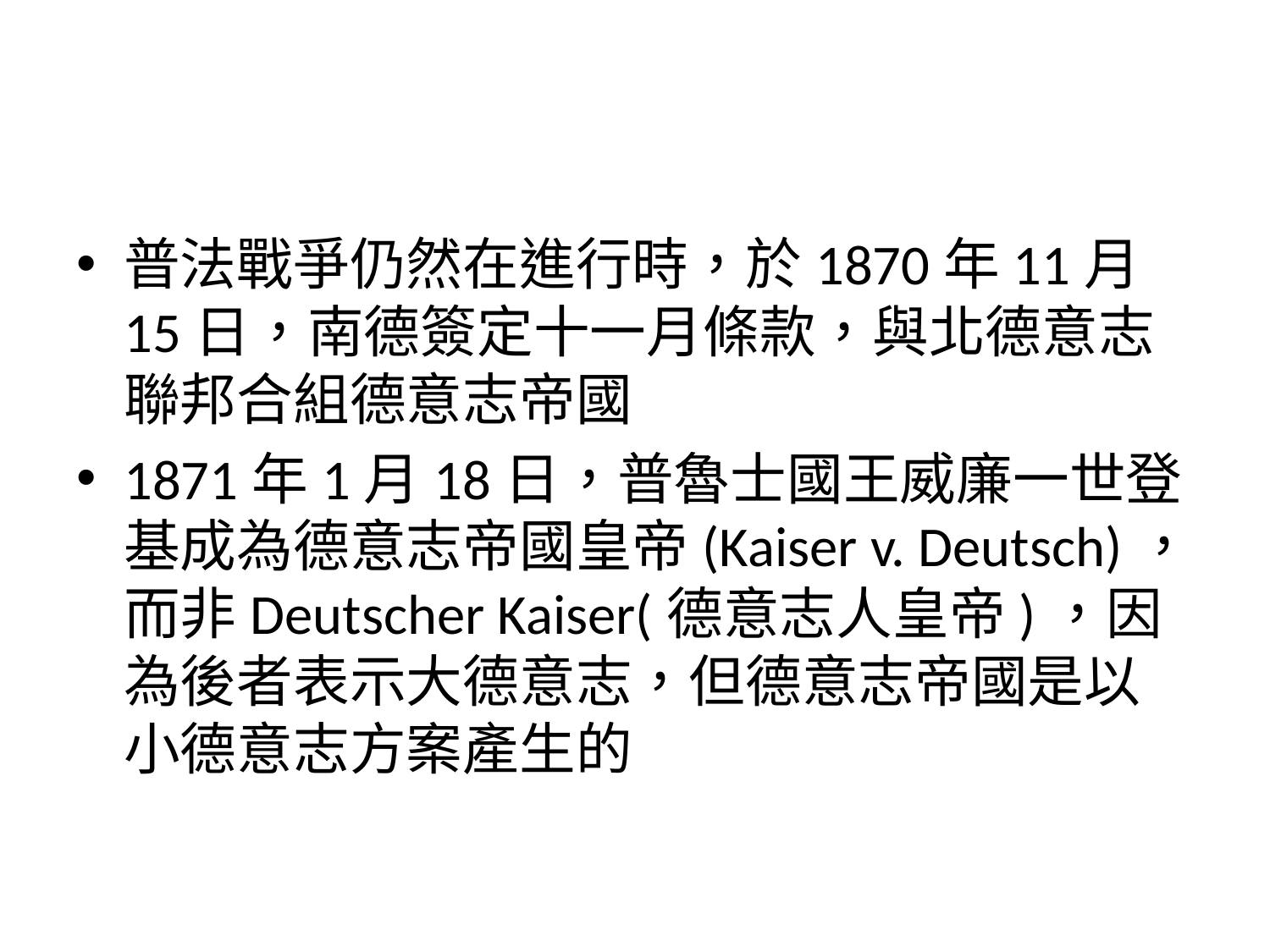

#
普法戰爭仍然在進行時，於1870年11月15日，南德簽定十一月條款，與北德意志聯邦合組德意志帝國
1871年1月18日，普魯士國王威廉一世登基成為德意志帝國皇帝(Kaiser v. Deutsch)，而非Deutscher Kaiser(德意志人皇帝)，因為後者表示大德意志，但德意志帝國是以小德意志方案產生的